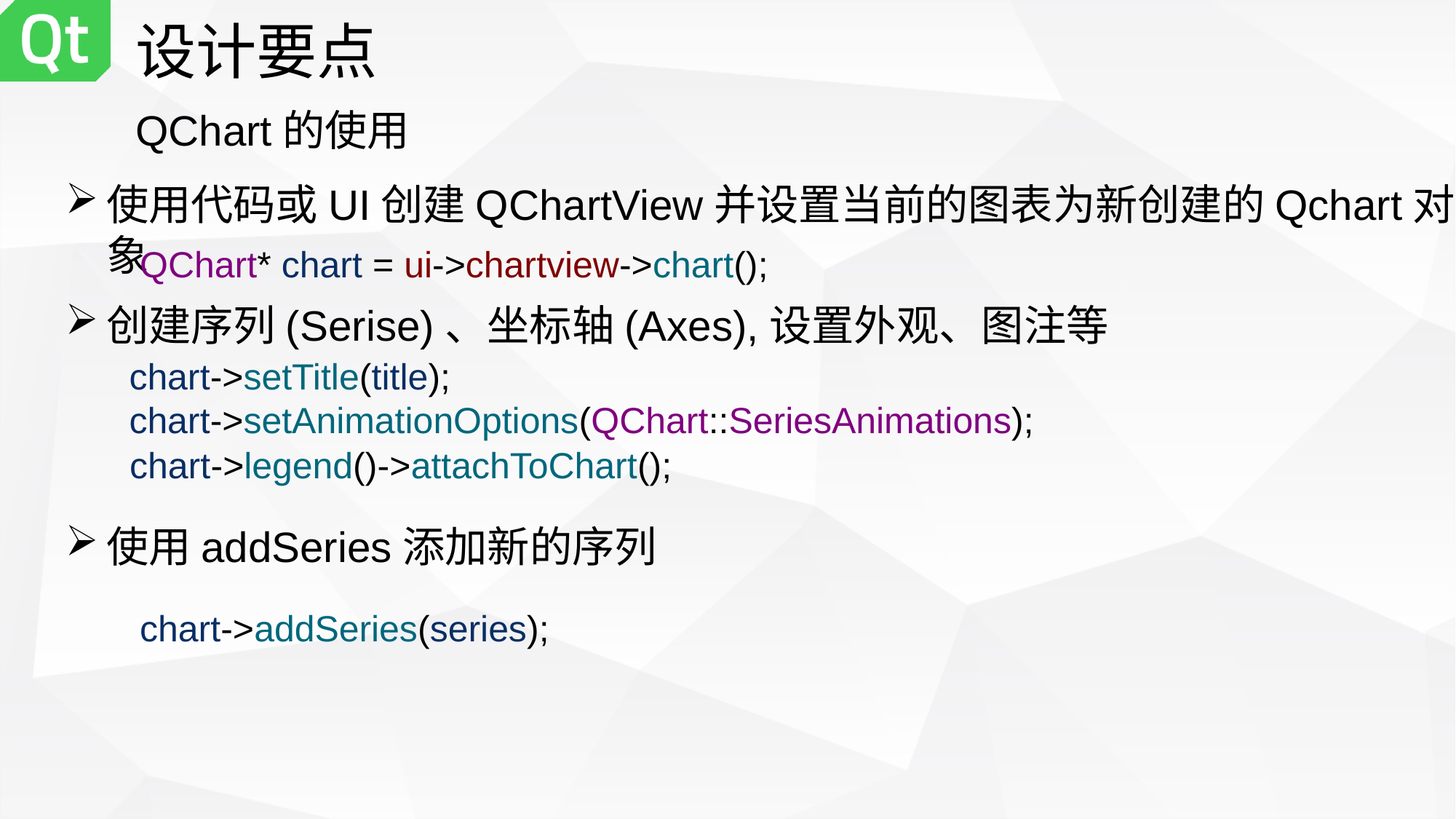

设计要点
QChart的使用
使用代码或UI创建QChartView并设置当前的图表为新创建的Qchart对象
QChart* chart = ui->chartview->chart();
创建序列(Serise)、坐标轴(Axes),设置外观、图注等
chart->setTitle(title);
chart->setAnimationOptions(QChart::SeriesAnimations);
chart->legend()->attachToChart();
使用addSeries添加新的序列
chart->addSeries(series);